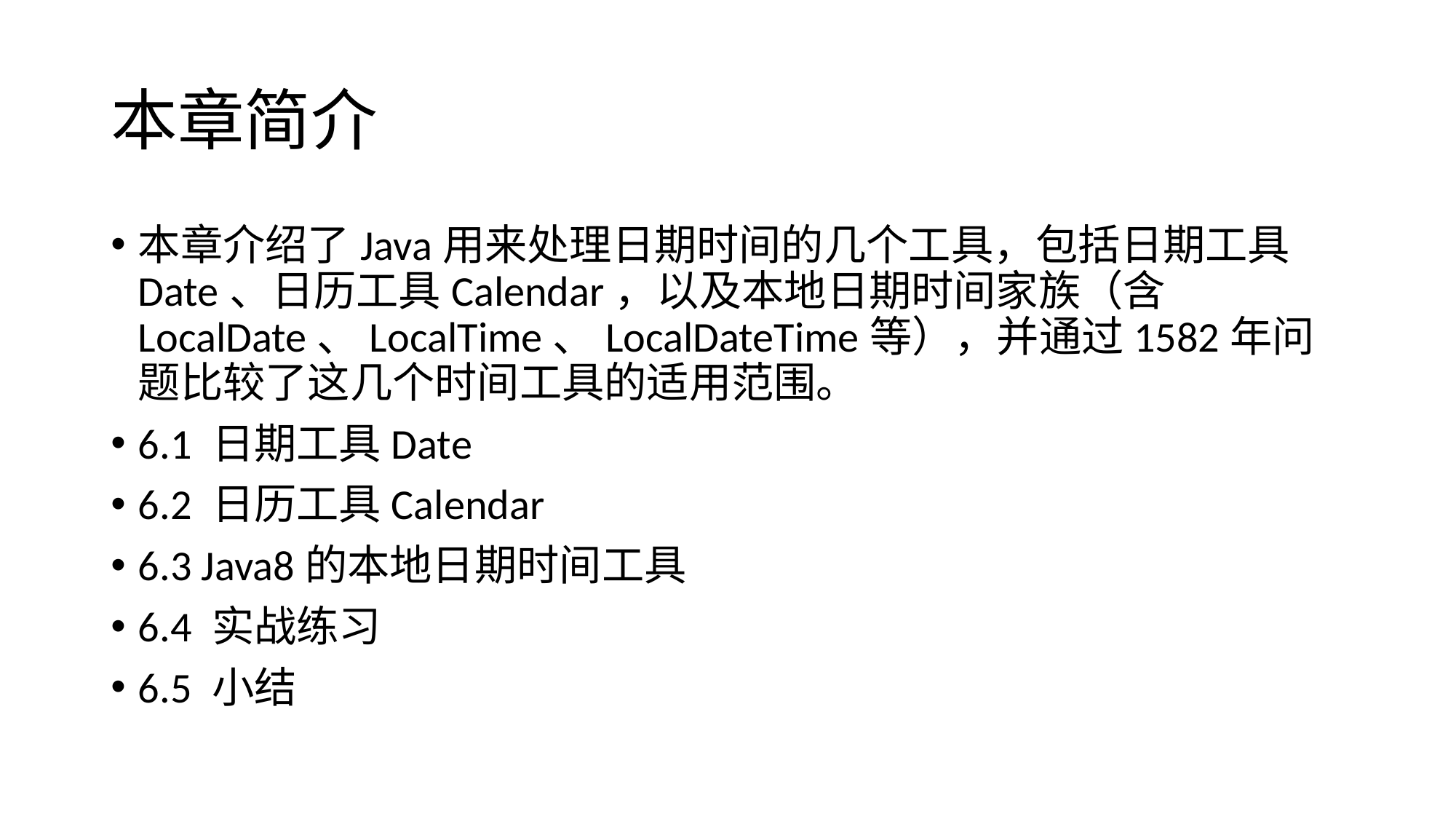

# 本章简介
本章介绍了Java用来处理日期时间的几个工具，包括日期工具Date、日历工具Calendar，以及本地日期时间家族（含LocalDate、LocalTime、LocalDateTime等），并通过1582年问题比较了这几个时间工具的适用范围。
6.1 日期工具Date
6.2 日历工具Calendar
6.3 Java8的本地日期时间工具
6.4 实战练习
6.5 小结